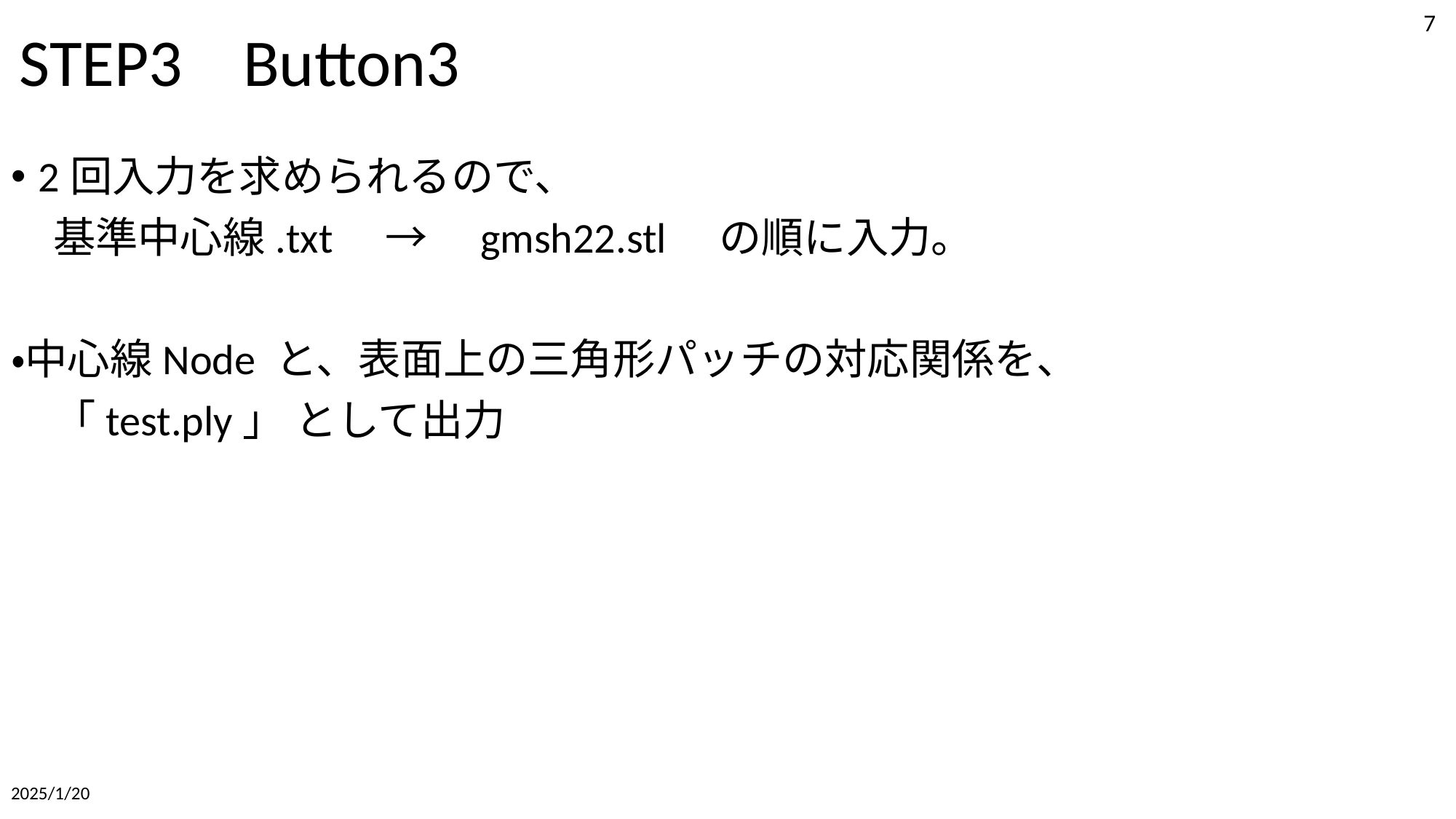

7
# STEP3    Button3
2回入力を求められるので、
　基準中心線.txt　→　gmsh22.stl　の順に入力。

・中心線Node と、表面上の三角形パッチの対応関係を、
　「test.ply」 として出力
2025/1/20